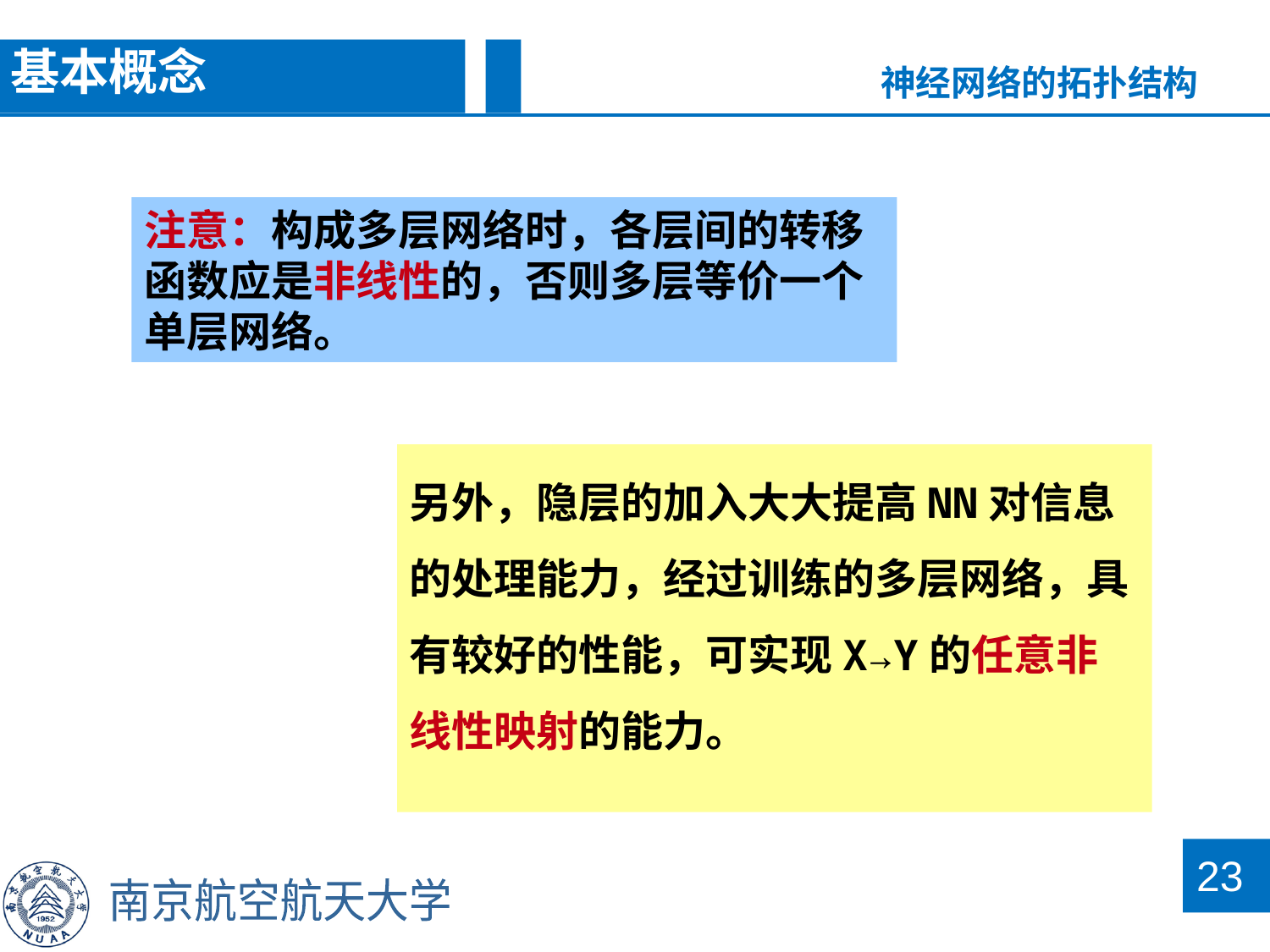

基本概念
神经网络的拓扑结构
注意：构成多层网络时，各层间的转移函数应是非线性的，否则多层等价一个单层网络。
另外，隐层的加入大大提高NN对信息的处理能力，经过训练的多层网络，具有较好的性能，可实现X→Y的任意非线性映射的能力。